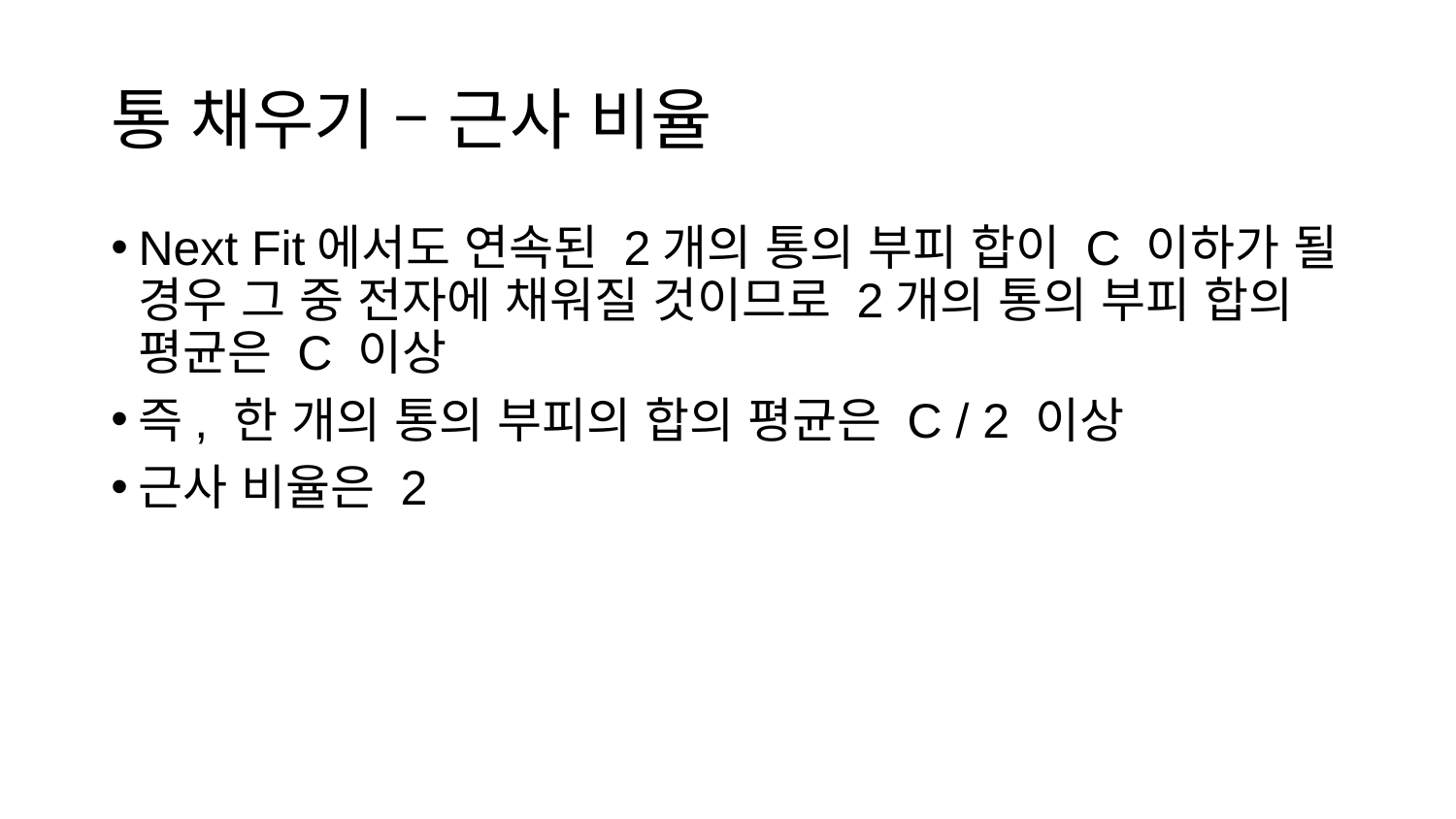

# 통 채우기 – 근사 비율
Next Fit에서도 연속된 2개의 통의 부피 합이 C 이하가 될 경우 그 중 전자에 채워질 것이므로 2개의 통의 부피 합의 평균은 C 이상
즉, 한 개의 통의 부피의 합의 평균은 C / 2 이상
근사 비율은 2